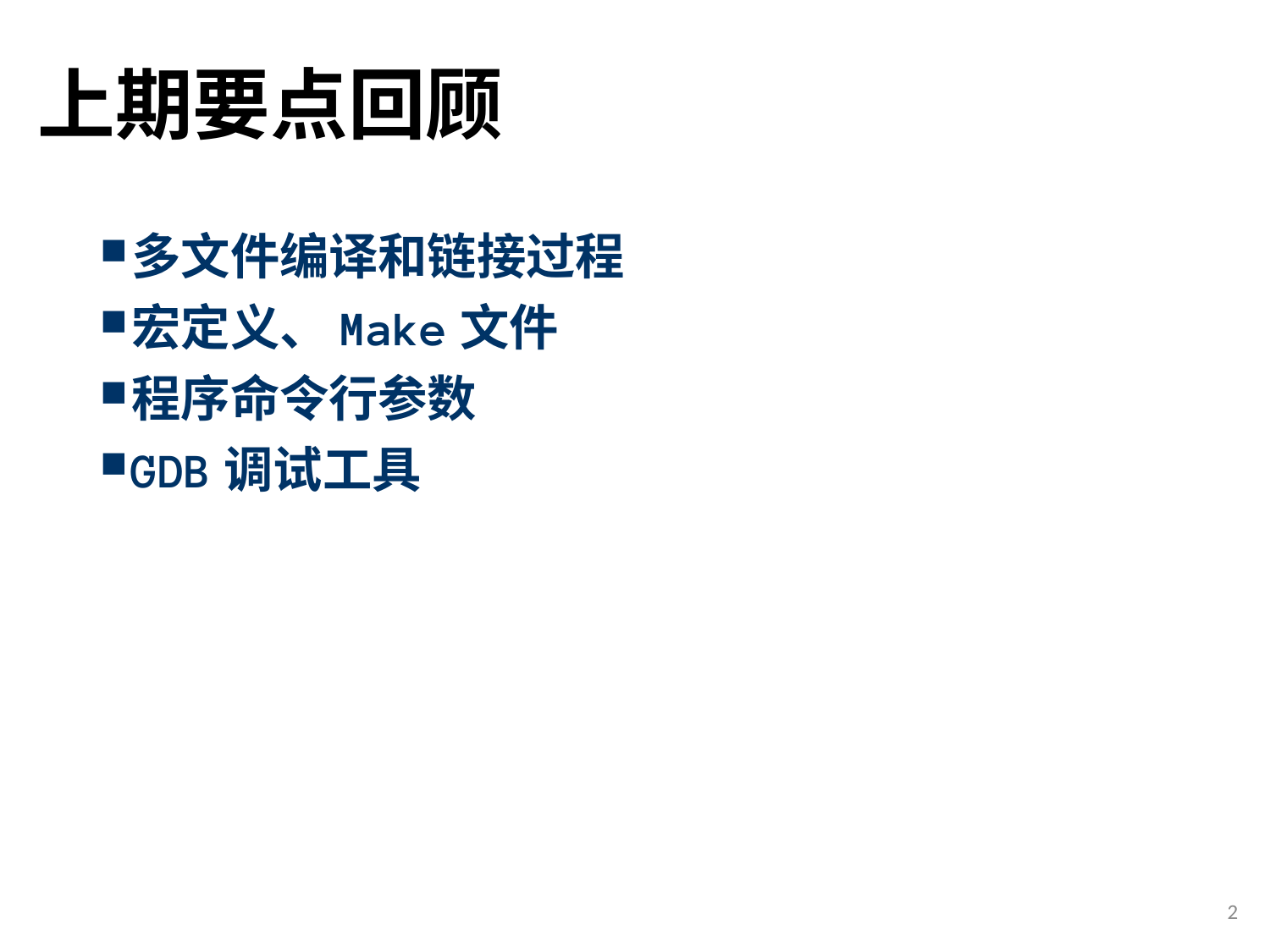

# 上期要点回顾
多文件编译和链接过程
宏定义、Make文件
程序命令行参数
GDB调试工具
2